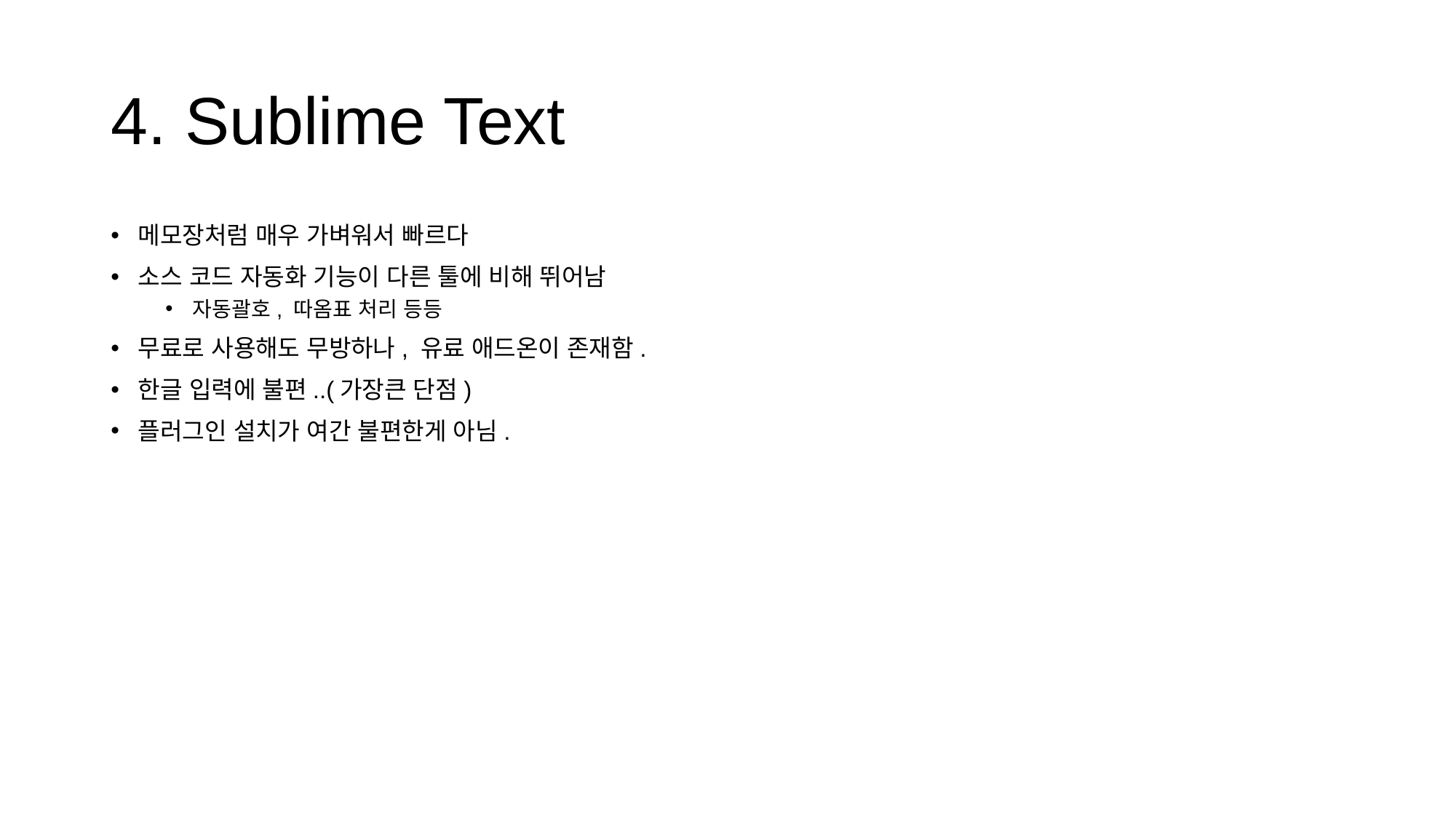

# 4. Sublime Text
메모장처럼 매우 가벼워서 빠르다
소스 코드 자동화 기능이 다른 툴에 비해 뛰어남
자동괄호, 따옴표 처리 등등
무료로 사용해도 무방하나, 유료 애드온이 존재함.
한글 입력에 불편..(가장큰 단점)
플러그인 설치가 여간 불편한게 아님.